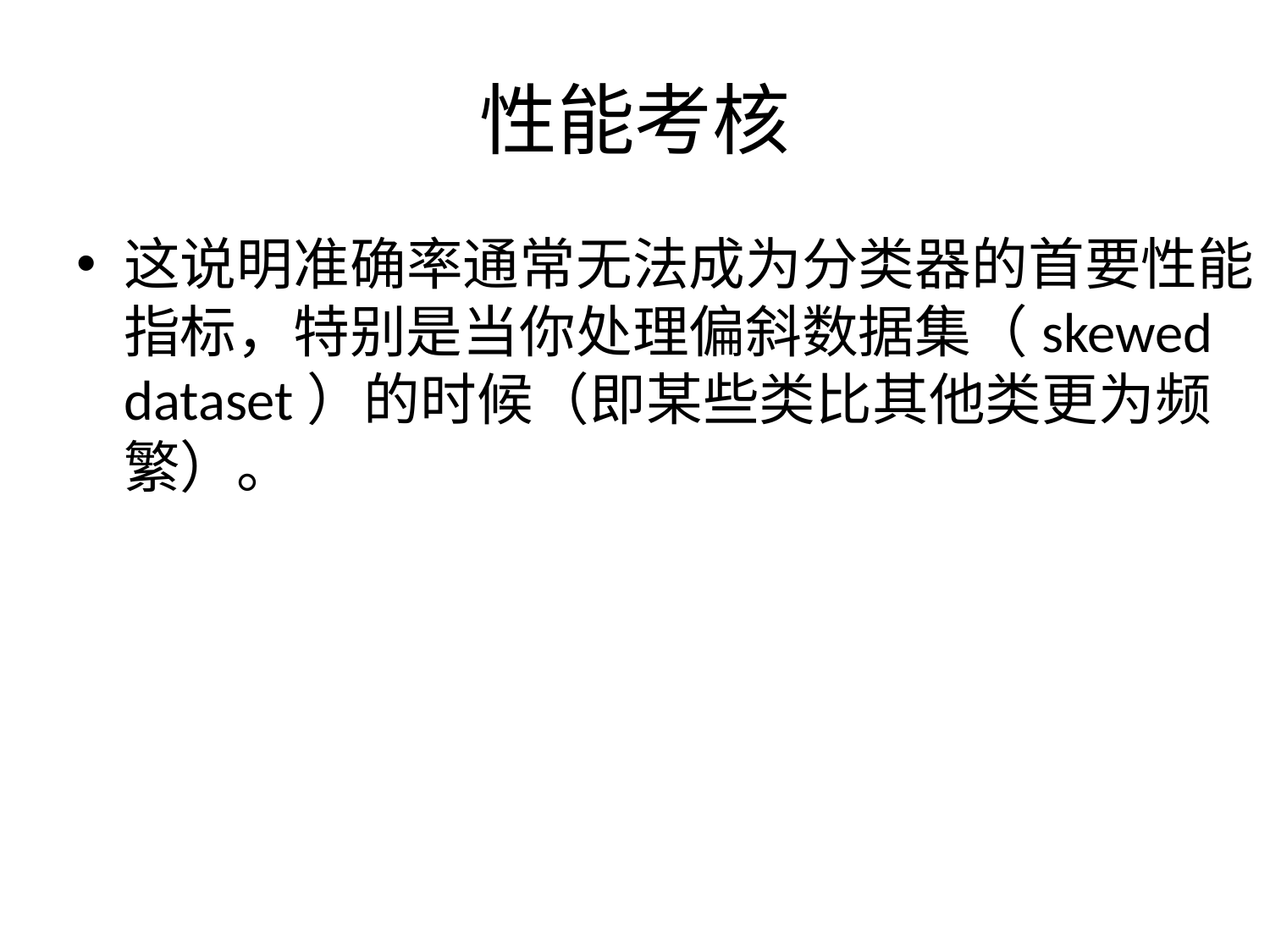

# 性能考核
这说明准确率通常无法成为分类器的首要性能指标，特别是当你处理偏斜数据集（skewed dataset）的时候（即某些类比其他类更为频繁）。